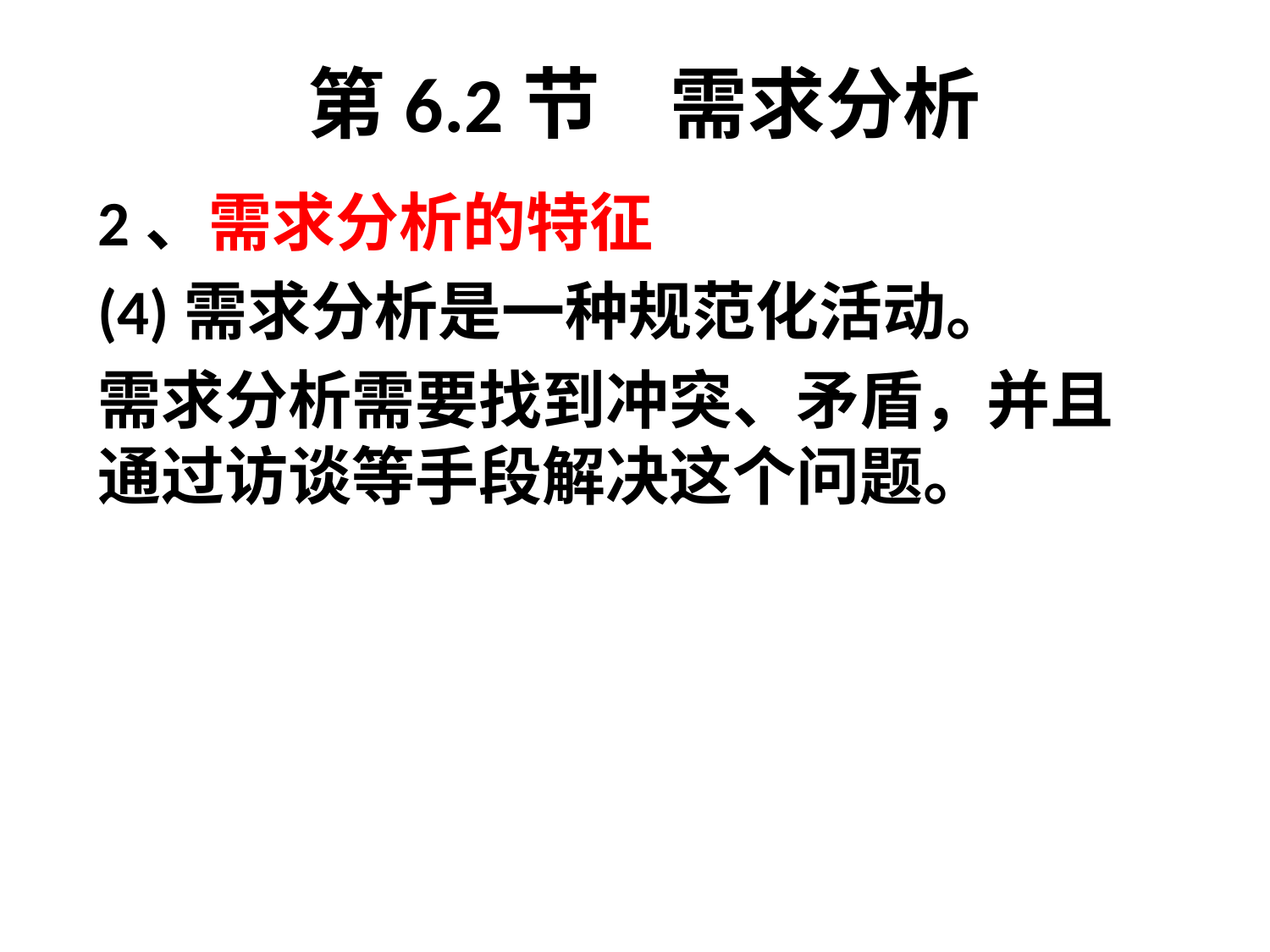

# 第6.2节    需求分析
2、需求分析的特征
(4)需求分析是一种规范化活动。
需求分析需要找到冲突、矛盾，并且通过访谈等手段解决这个问题。